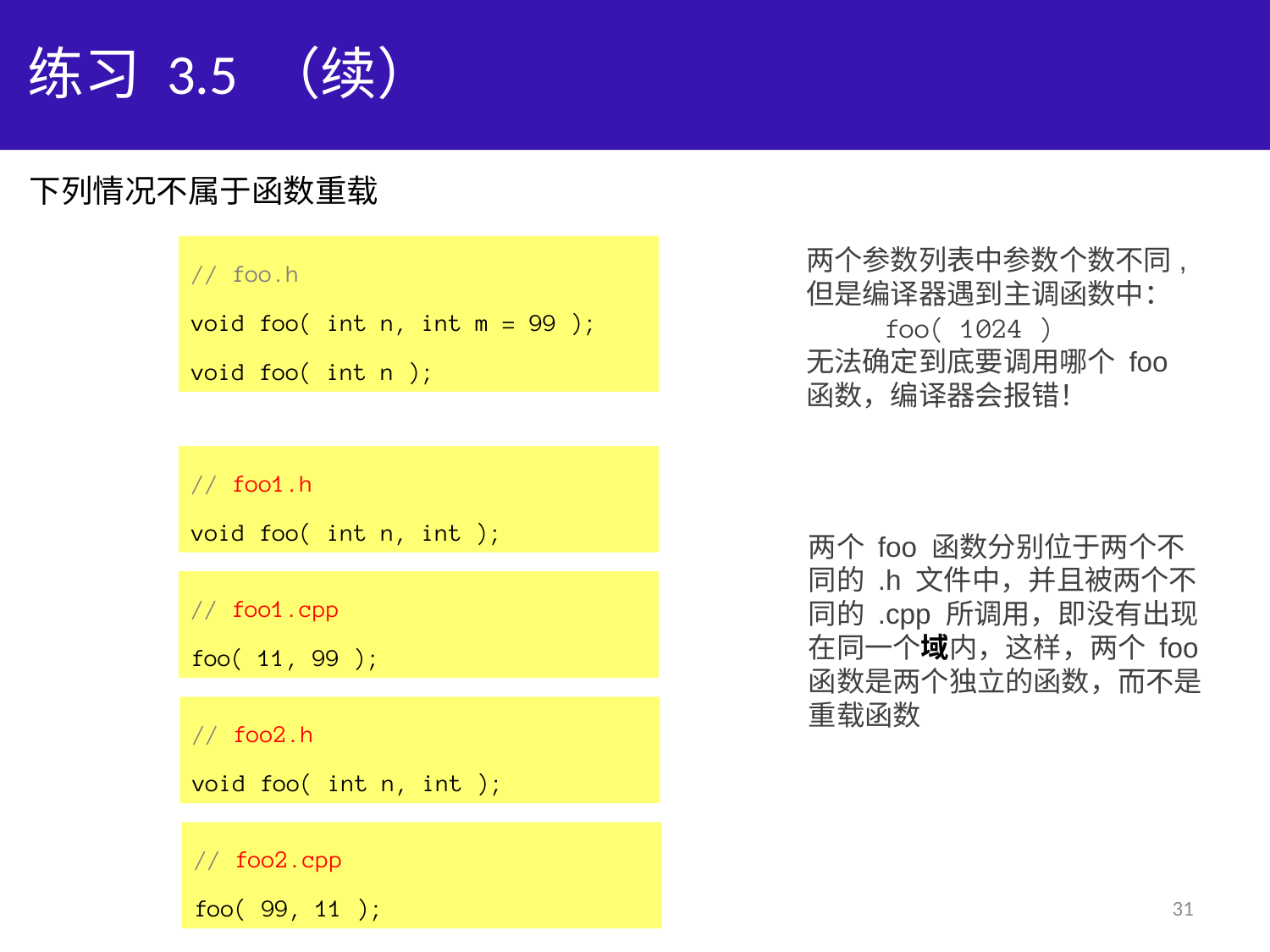

# 练习 3.5 （续）
下列情况不属于函数重载
// foo.h
void foo( int n, int m = 99 );
void foo( int n );
两个参数列表中参数个数不同,
但是编译器遇到主调函数中：
          foo( 1024 )
无法确定到底要调用哪个 foo
函数，编译器会报错！
// foo1.h
void foo( int n, int );
两个 foo 函数分别位于两个不
同的 .h 文件中，并且被两个不
同的 .cpp 所调用，即没有出现
在同一个域内，这样，两个 foo
函数是两个独立的函数，而不是
重载函数
// foo1.cpp
foo( 11, 99 );
// foo2.h
void foo( int n, int );
// foo2.cpp
foo( 99, 11 );
31